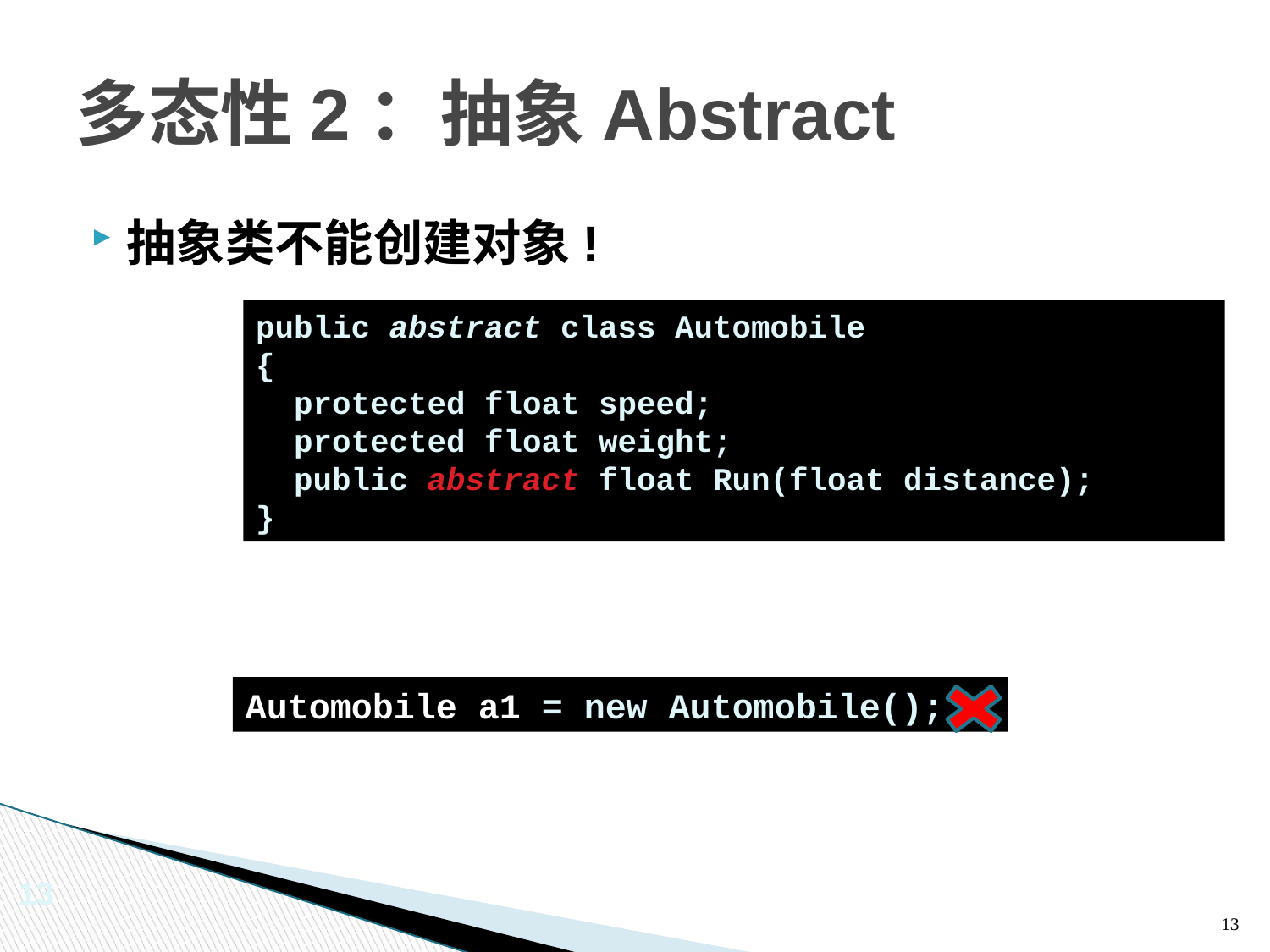

# 多态性2：抽象Abstract
抽象类不能创建对象!

public abstract class Automobile
{
  protected float speed;
  protected float weight;
  public abstract float Run(float distance);
}
Automobile a1 = new Automobile();

13